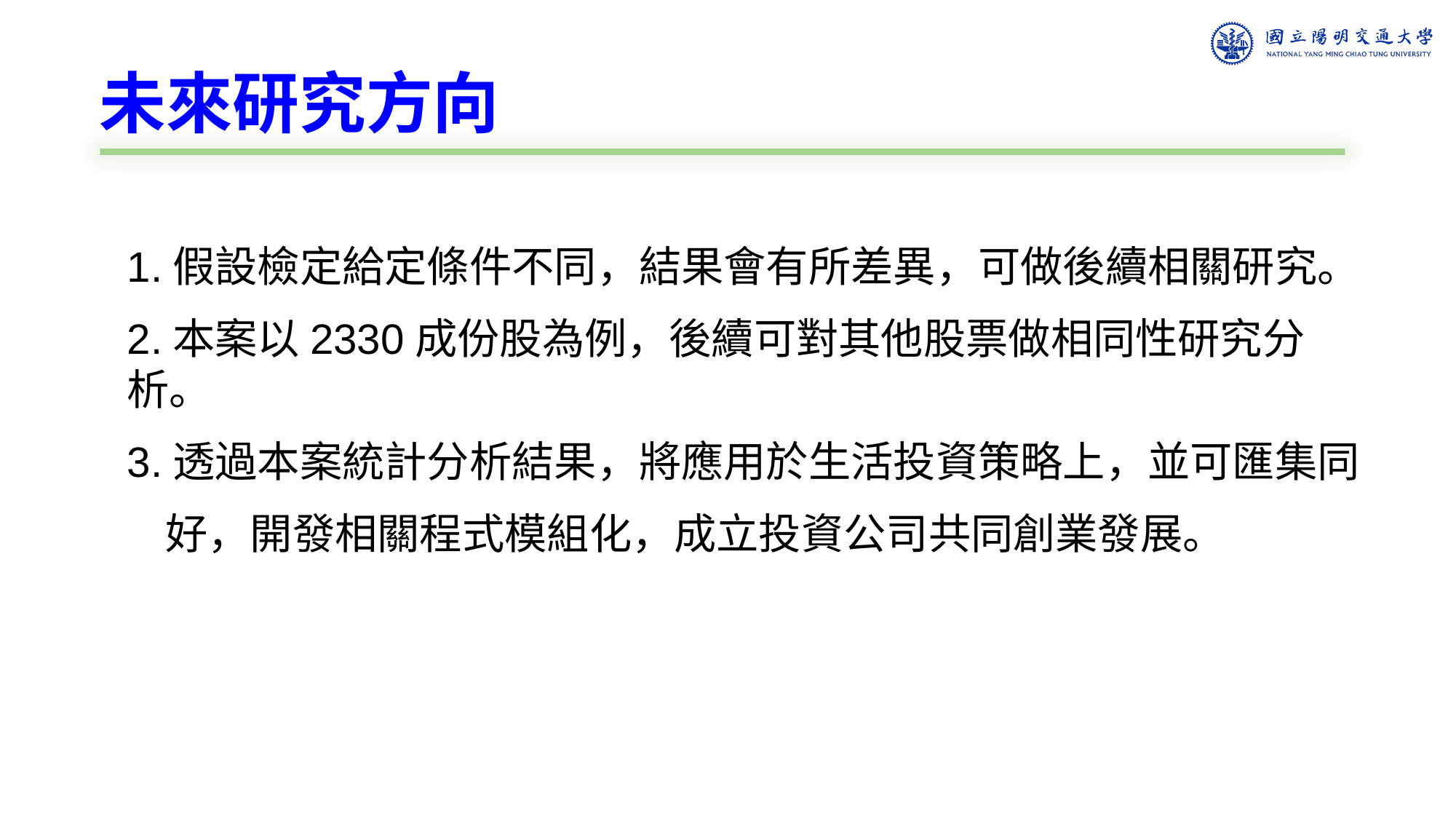

未來研究方向

1.假設檢定給定條件不同，結果會有所差異，可做後續相關研究。
2.本案以2330成份股為例，後續可對其他股票做相同性研究分析。
3.透過本案統計分析結果，將應用於生活投資策略上，並可匯集同
   好，開發相關程式模組化，成立投資公司共同創業發展。